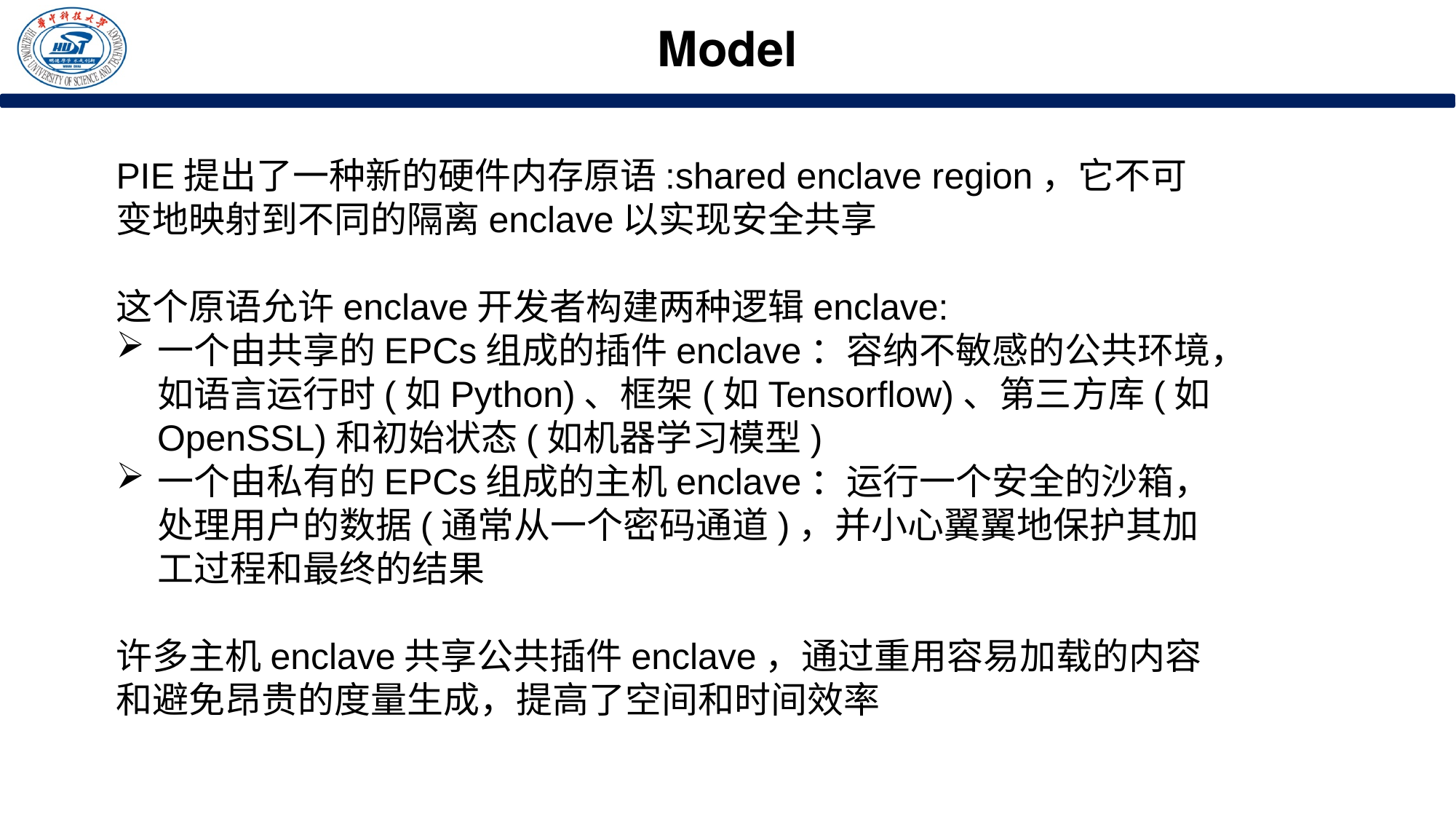

Model
PIE提出了⼀种新的硬件内存原语:shared enclave region，它不可变地映射到不同的隔离enclave以实现安全共享

这个原语允许enclave开发者构建两种逻辑enclave:
⼀个由共享的EPCs组成的插件enclave：容纳不敏感的公共环境，如语⾔运⾏时(如Python)、框架(如Tensorflow)、第三⽅库(如OpenSSL)和初始状态(如机器学习模型)
⼀个由私有的EPCs组成的主机enclave：运⾏⼀个安全的沙箱，处理⽤户的数据(通常从⼀个密码通道)，并⼩⼼翼翼地保护其加⼯过程和最终的结果

许多主机enclave共享公共插件enclave，通过重⽤容易加载的内容和避免昂贵的度量⽣成，提⾼了空间和时间效率